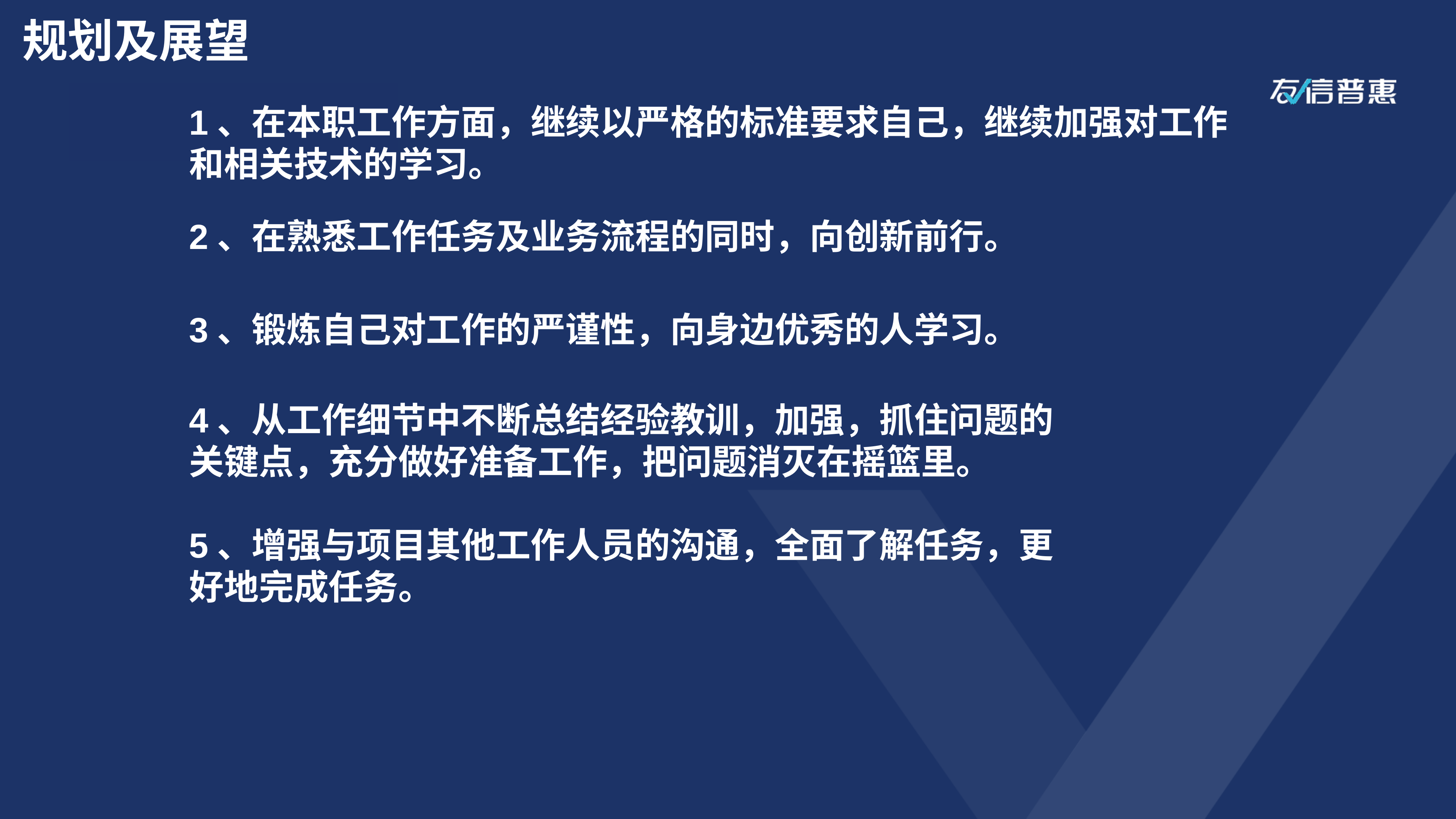

规划及展望
1、在本职工作方面，继续以严格的标准要求自己，继续加强对工作和相关技术的学习。
2、在熟悉工作任务及业务流程的同时，向创新前行。

3、锻炼自己对工作的严谨性，向身边优秀的人学习。
4、从工作细节中不断总结经验教训，加强，抓住问题的关键点，充分做好准备工作，把问题消灭在摇篮里。

5、增强与项目其他工作人员的沟通，全面了解任务，更好地完成任务。